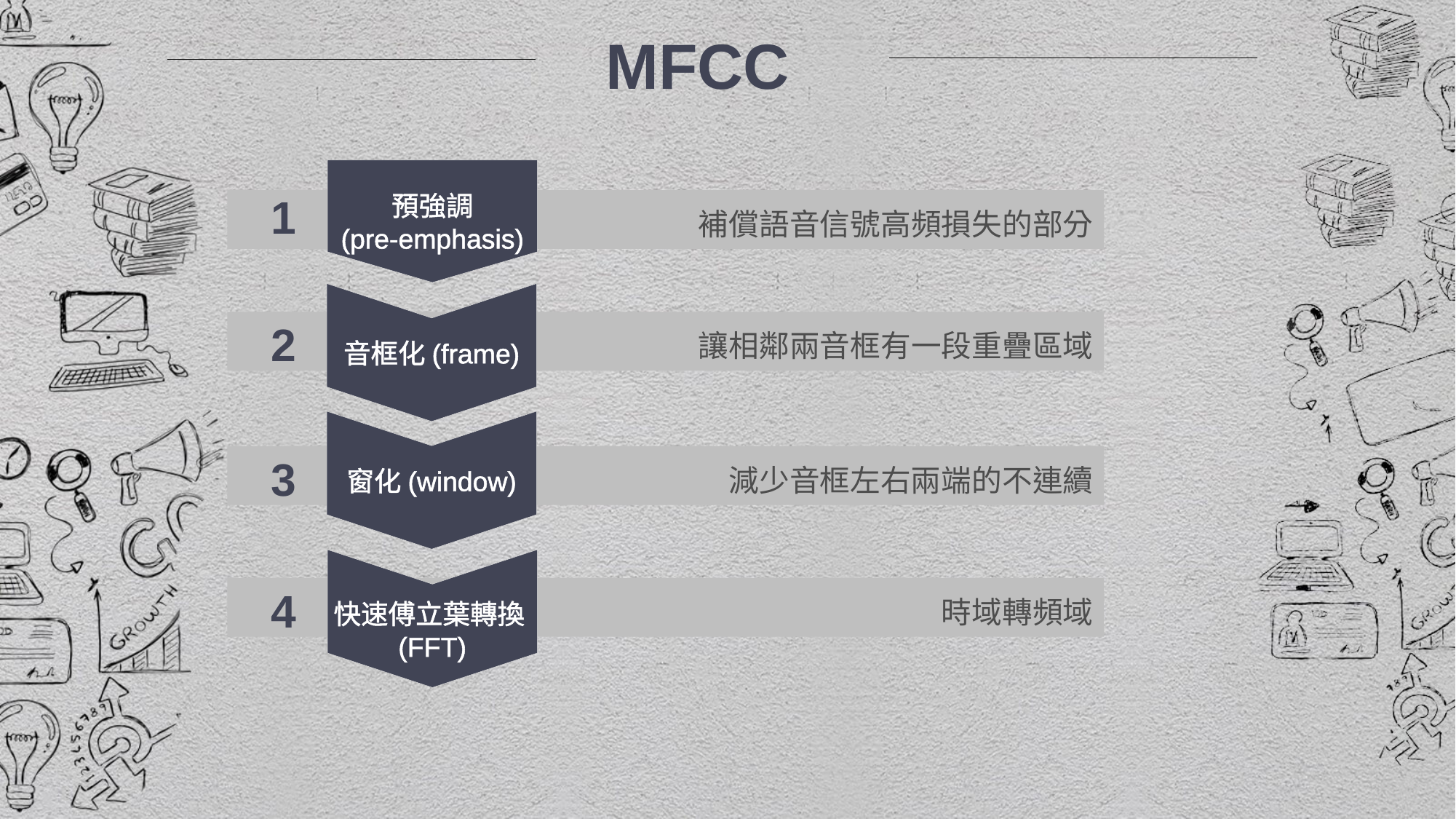

MFCC
預強調
(pre-emphasis)
1
補償語音信號高頻損失的部分
音框化(frame)
2
讓相鄰兩音框有一段重疊區域
窗化(window)
3
減少音框左右兩端的不連續

快速傅立葉轉換(FFT)
4
時域轉頻域